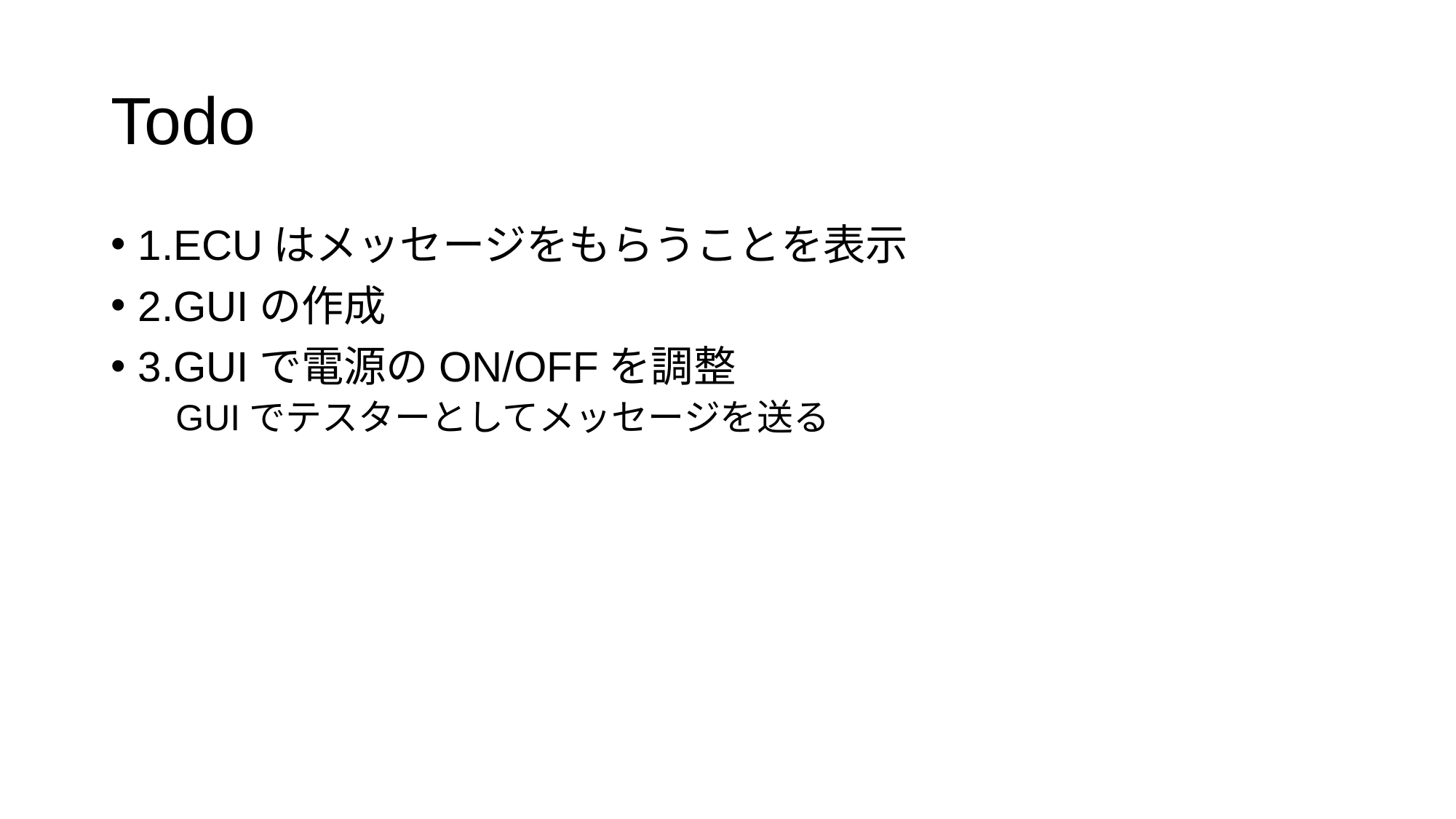

# Todo
1.ECUはメッセージをもらうことを表示
2.GUIの作成
3.GUIで電源のON/OFFを調整
 GUIでテスターとしてメッセージを送る